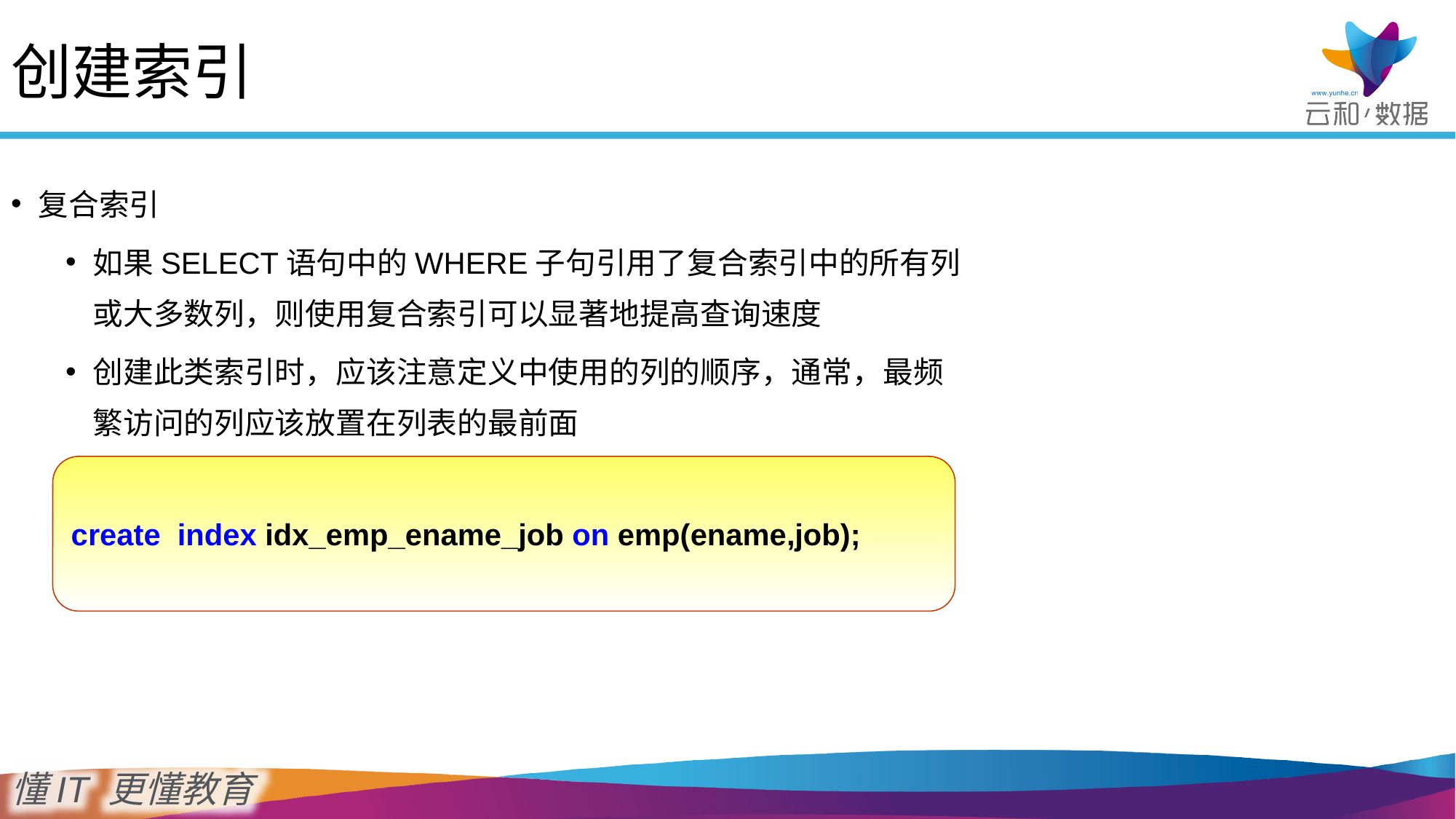

创建索引
复合索引
如果SELECT语句中的WHERE子句引用了复合索引中的所有列或大多数列，则使用复合索引可以显著地提高查询速度
创建此类索引时，应该注意定义中使用的列的顺序，通常，最频繁访问的列应该放置在列表的最前面
create  index idx_emp_ename_job on emp(ename,job);